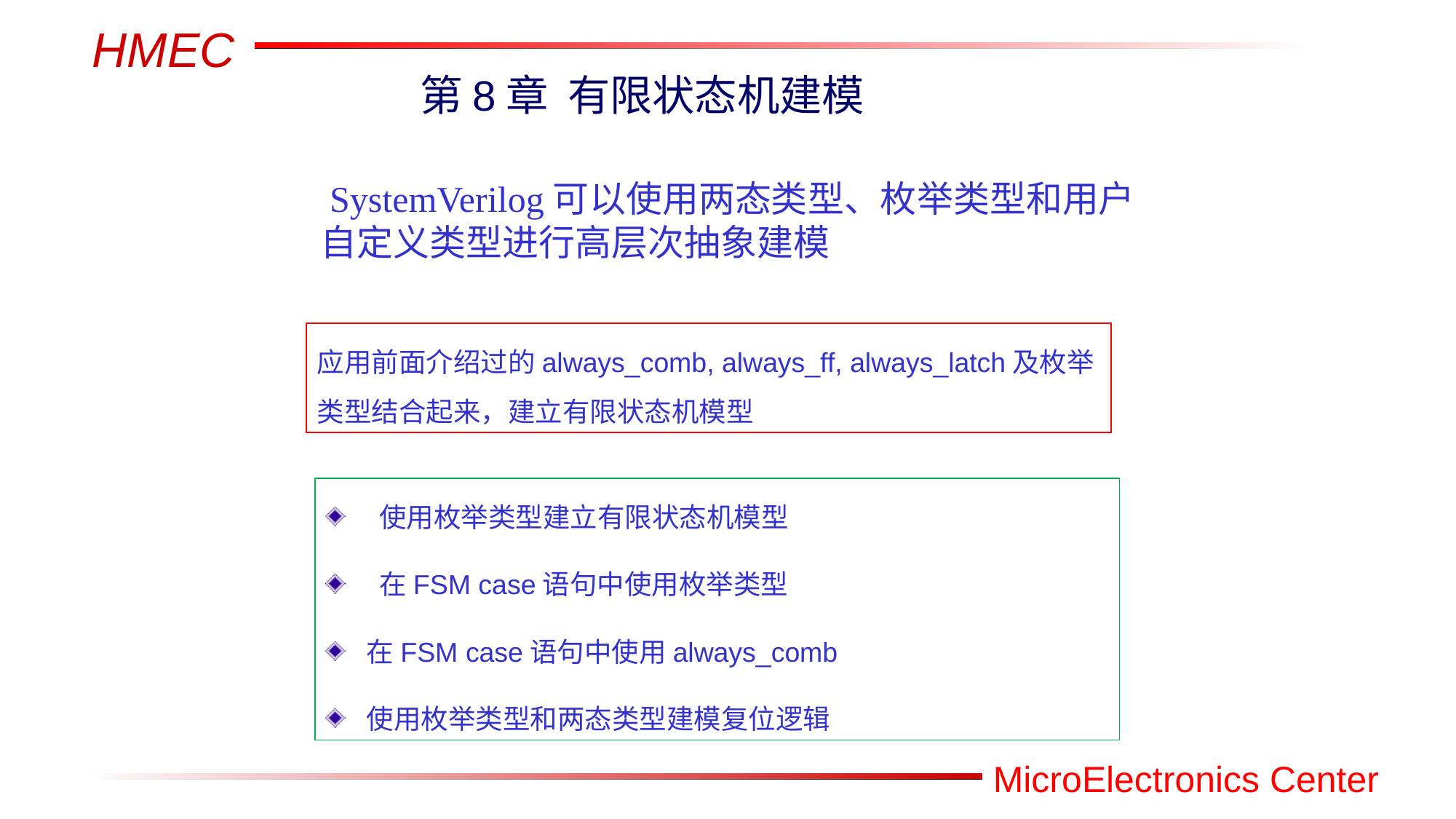

第8章  有限状态机建模
 SystemVerilog可以使用两态类型、枚举类型和用户自定义类型进行高层次抽象建模
应用前面介绍过的always_comb, always_ff, always_latch及枚举类型结合起来，建立有限状态机模型
 使用枚举类型建立有限状态机模型
 在FSM case语句中使用枚举类型
在FSM case语句中使用always_comb
使用枚举类型和两态类型建模复位逻辑